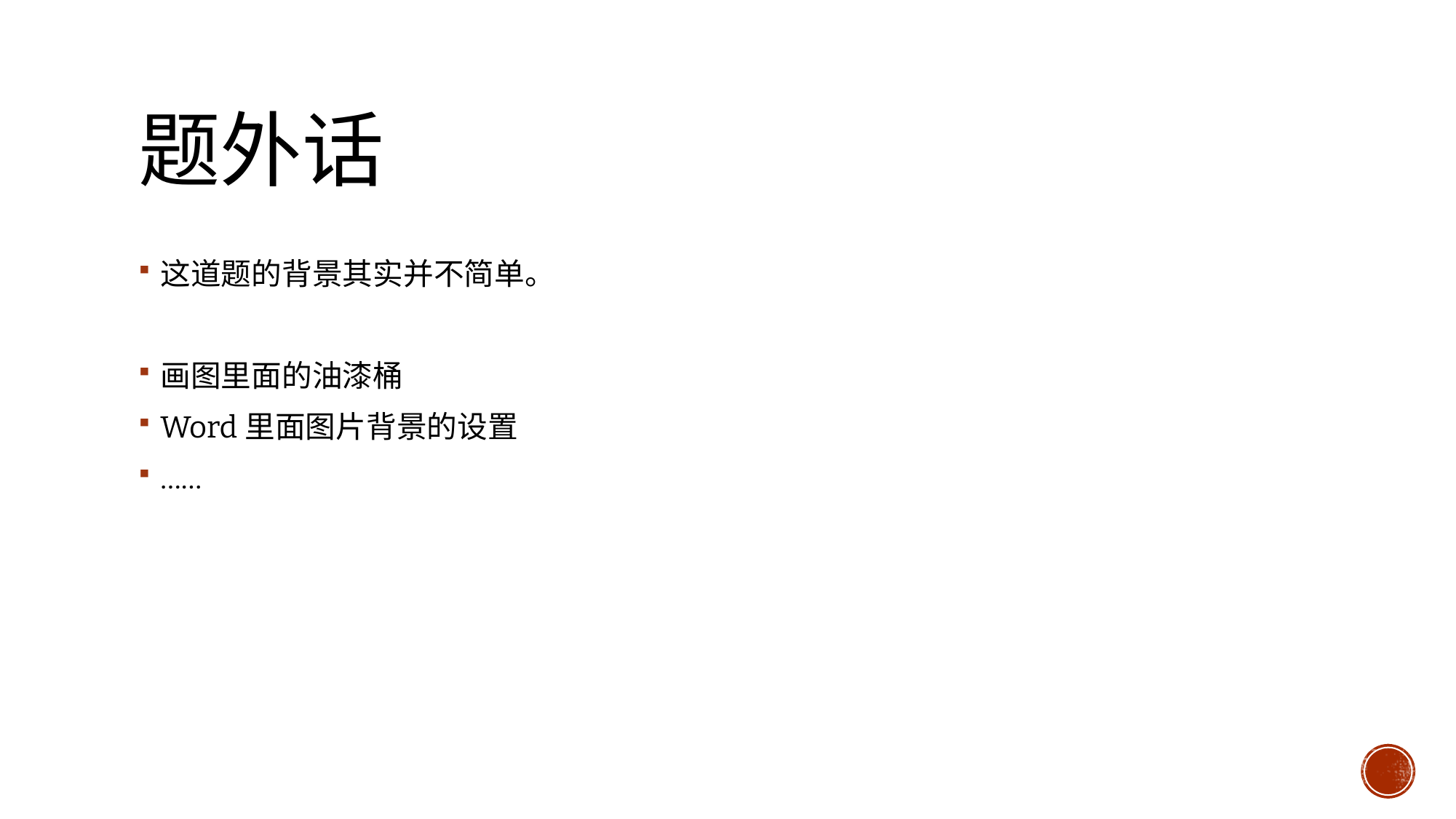

# 题外话
这道题的背景其实并不简单。

画图里面的油漆桶
Word里面图片背景的设置
……